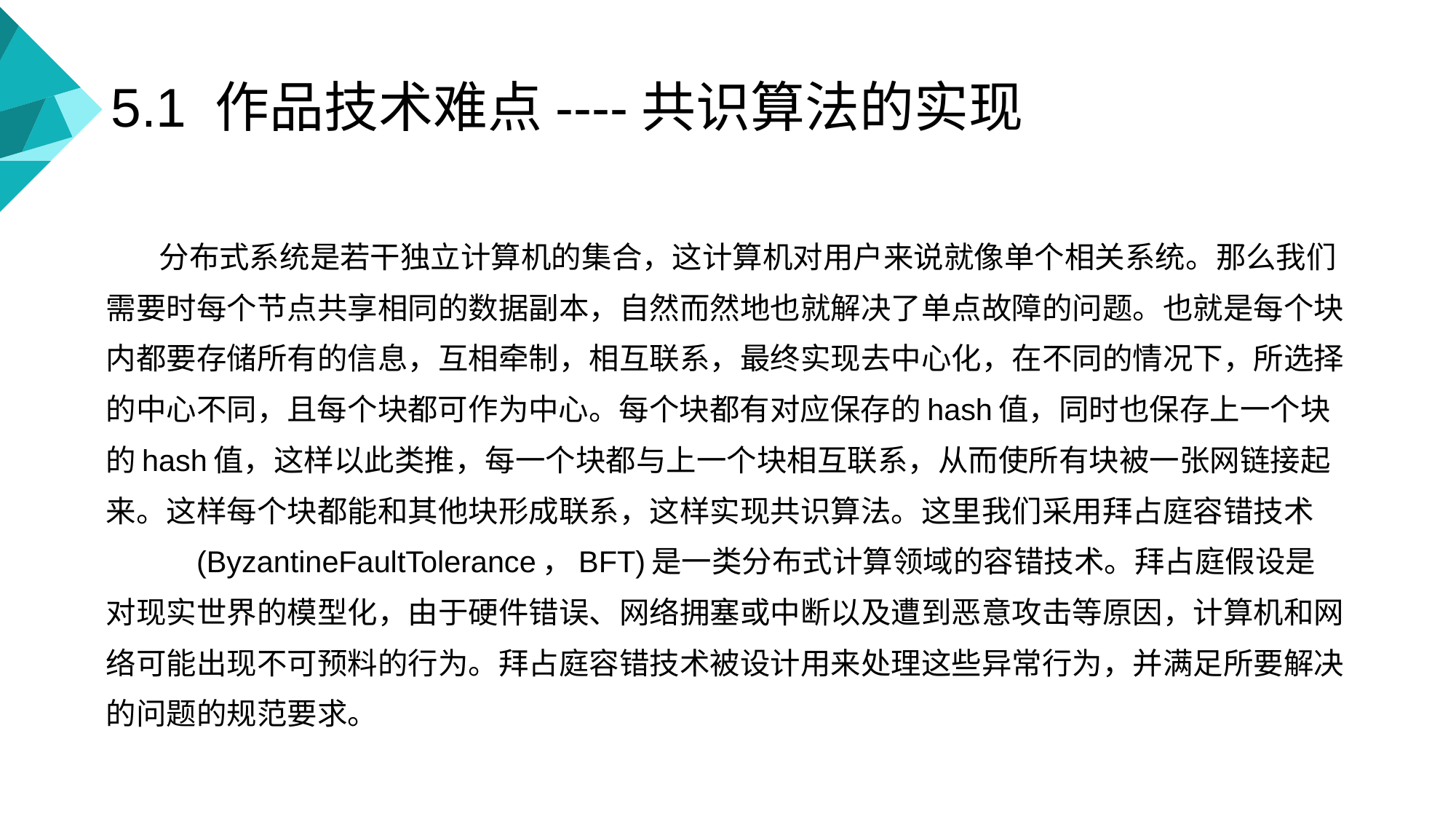

# 5.1 作品技术难点----共识算法的实现
       分布式系统是若干独立计算机的集合，这计算机对用户来说就像单个相关系统。那么我们需要时每个节点共享相同的数据副本，自然而然地也就解决了单点故障的问题。也就是每个块内都要存储所有的信息，互相牵制，相互联系，最终实现去中心化，在不同的情况下，所选择的中心不同，且每个块都可作为中心。每个块都有对应保存的hash值，同时也保存上一个块的hash值，这样以此类推，每一个块都与上一个块相互联系，从而使所有块被一张网链接起来。这样每个块都能和其他块形成联系，这样实现共识算法。这里我们采用拜占庭容错技术	(ByzantineFaultTolerance，BFT)是一类分布式计算领域的容错技术。拜占庭假设是对现实世界的模型化，由于硬件错误、网络拥塞或中断以及遭到恶意攻击等原因，计算机和网络可能出现不可预料的行为。拜占庭容错技术被设计用来处理这些异常行为，并满足所要解决的问题的规范要求。